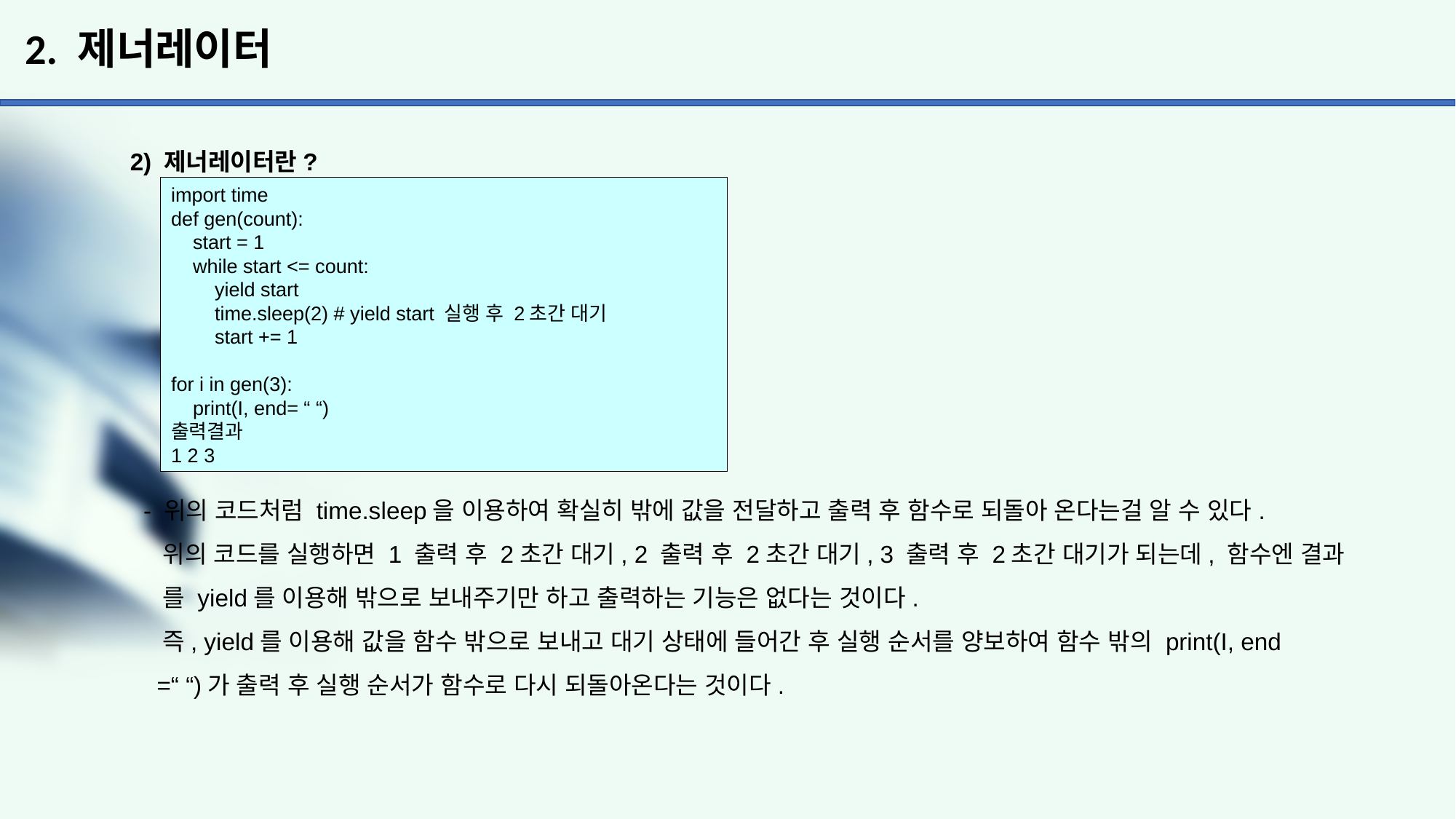

# 2. 제너레이터
2) 제너레이터란?

  - 위의 코드처럼 time.sleep을 이용하여 확실히 밖에 값을 전달하고 출력 후 함수로 되돌아 온다는걸 알 수 있다.
    위의 코드를 실행하면 1 출력 후 2초간 대기, 2 출력 후 2초간 대기, 3 출력 후 2초간 대기가 되는데, 함수엔 결과
    를 yield를 이용해 밖으로 보내주기만 하고 출력하는 기능은 없다는 것이다.
    즉, yield를 이용해 값을 함수 밖으로 보내고 대기 상태에 들어간 후 실행 순서를 양보하여 함수 밖의 print(I, end
    =“ “)가 출력 후 실행 순서가 함수로 다시 되돌아온다는 것이다.
import time
def gen(count):
    start = 1
    while start <= count:
        yield start
        time.sleep(2) # yield start 실행 후 2초간 대기
        start += 1

for i in gen(3):
    print(I, end= “ “)
출력결과
1 2 3